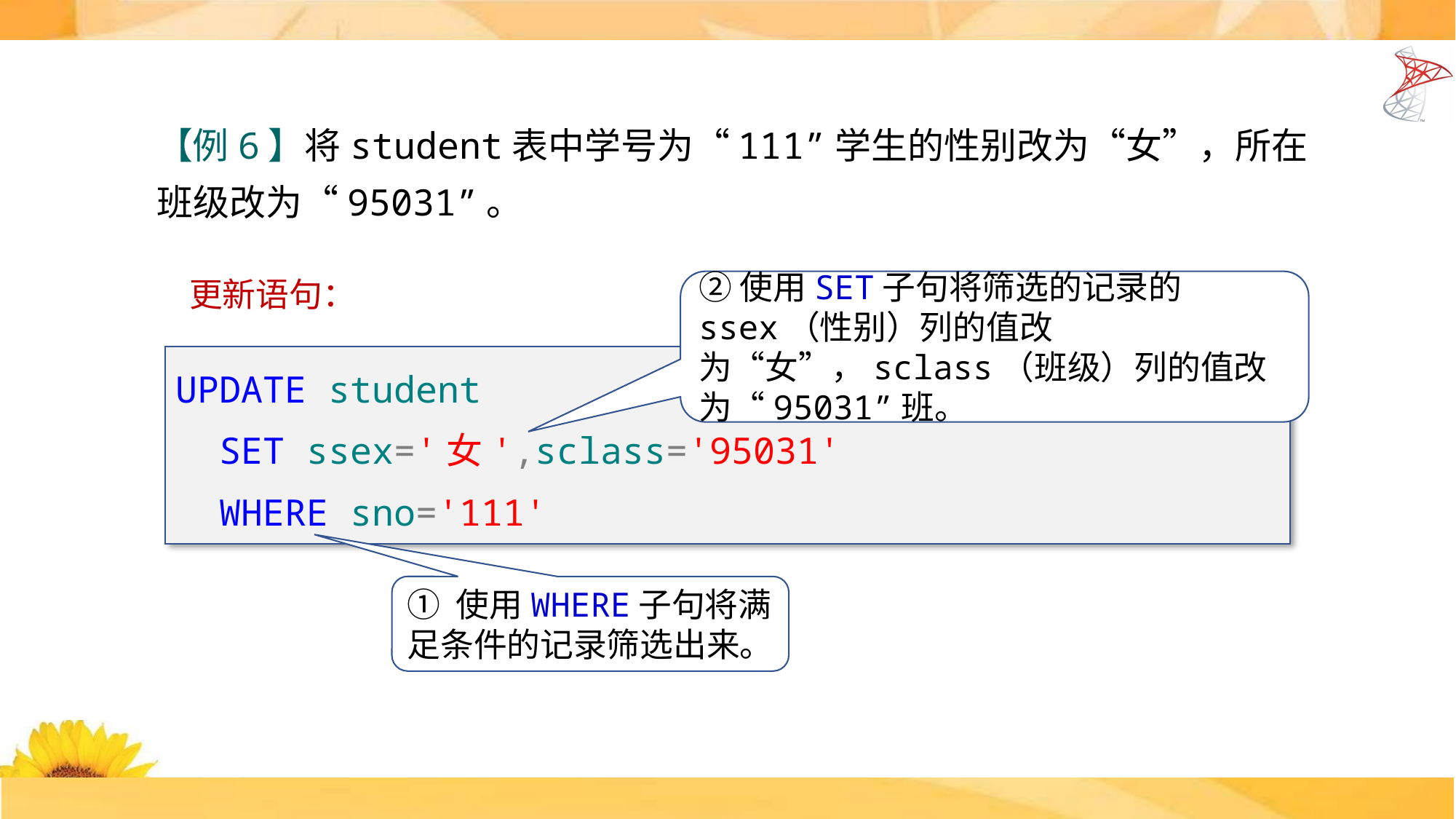

【例6】将student表中学号为“111”学生的性别改为“女”，所在班级改为“95031”。

更新语句：
②使用SET子句将筛选的记录的 ssex（性别）列的值改为“女”，sclass（班级）列的值改为“95031”班。
UPDATE student
  SET ssex='女',sclass='95031'
  WHERE sno='111'
① 使用WHERE子句将满足条件的记录筛选出来。